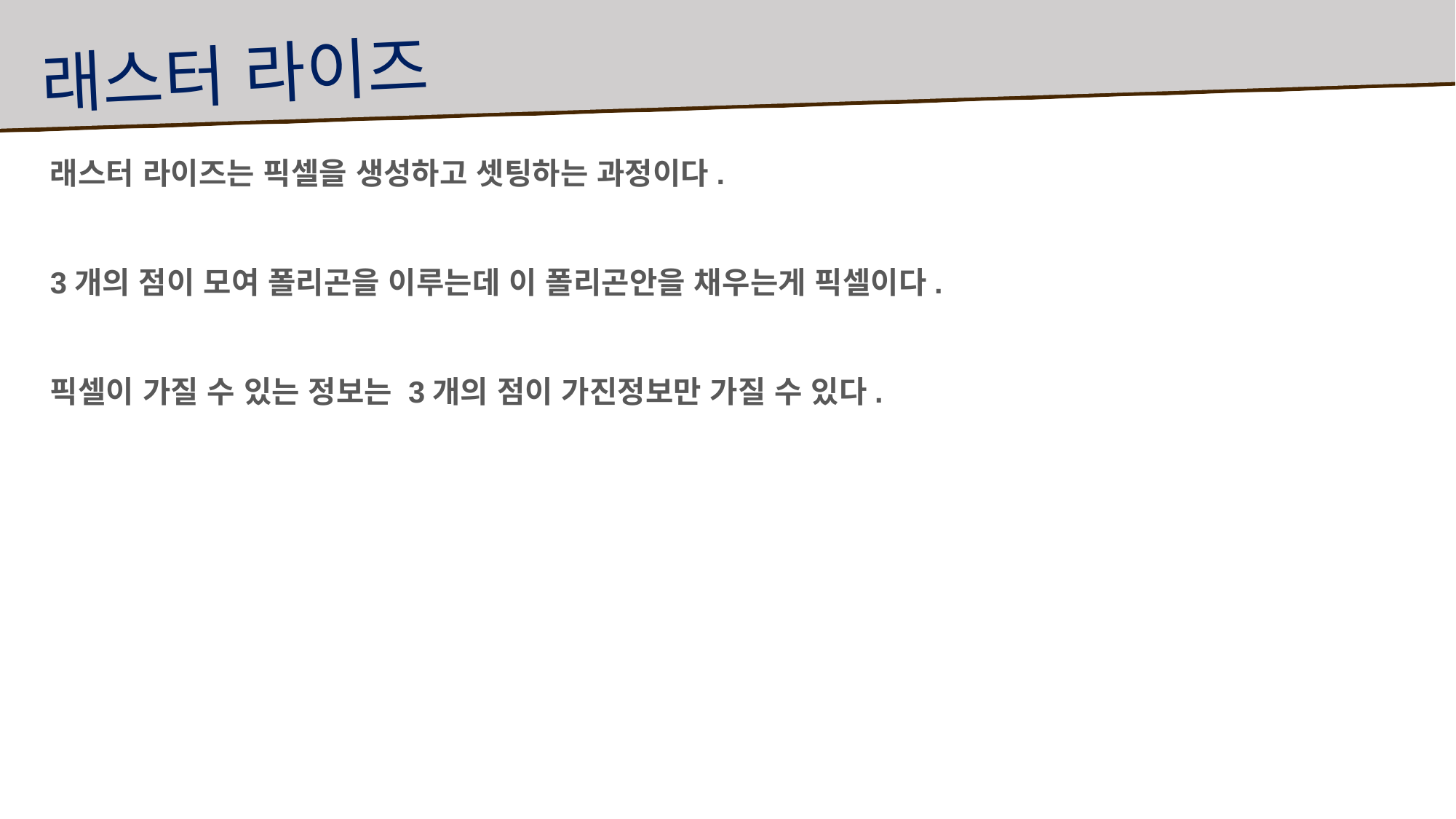

래스터 라이즈

래스터 라이즈는 픽셀을 생성하고 셋팅하는 과정이다.

3개의 점이 모여 폴리곤을 이루는데 이 폴리곤안을 채우는게 픽셀이다.

픽셀이 가질 수 있는 정보는 3개의 점이 가진정보만 가질 수 있다.